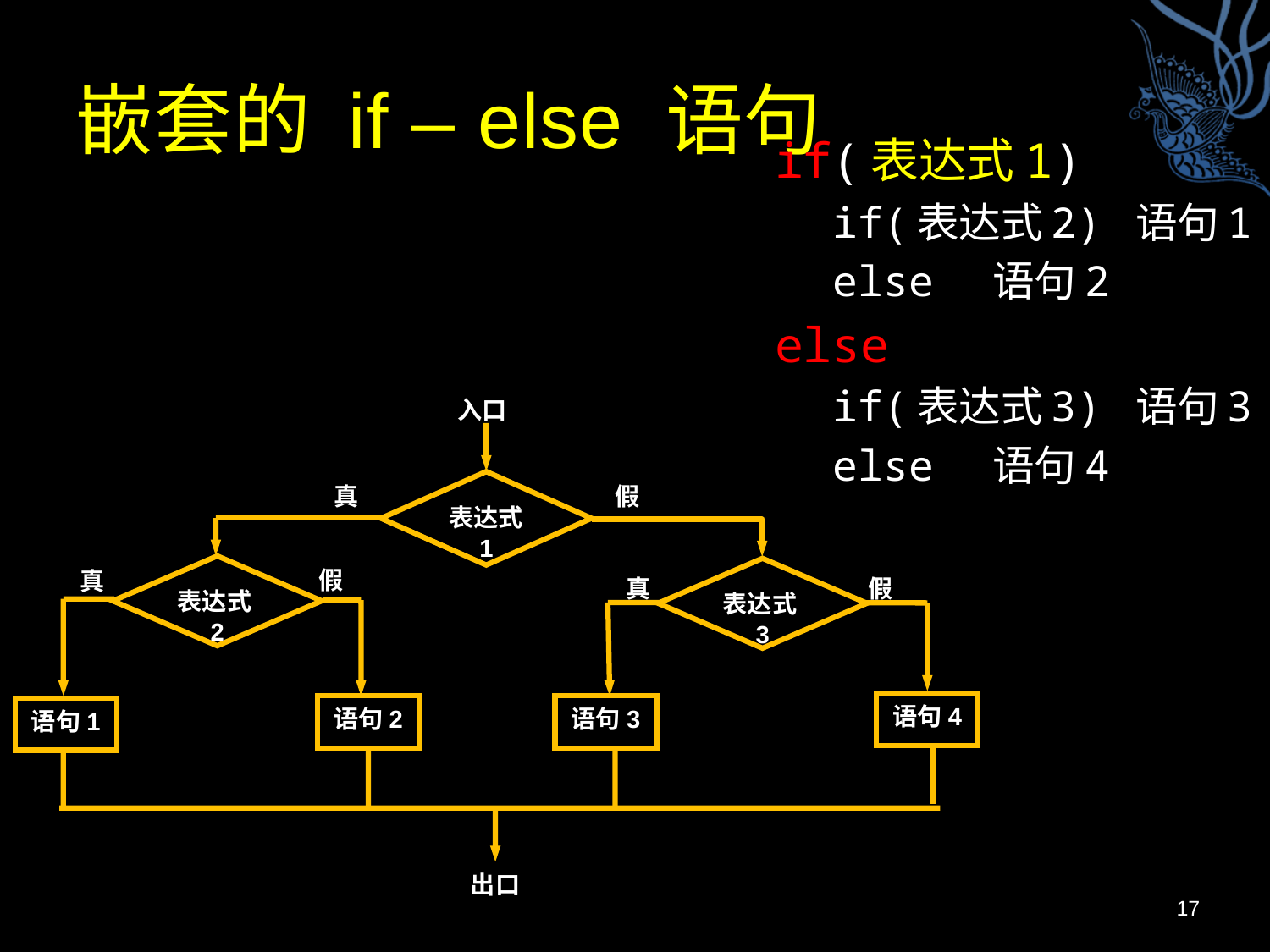

# 嵌套的 if – else 语句
if(表达式1)
if(表达式2) 语句1
else  语句2
else
if(表达式3) 语句3
else  语句4
入口

表达式 1
真
假

表达式2
假
真
表达式3
真
假

语句4
语句2
语句3
语句1

出口
17